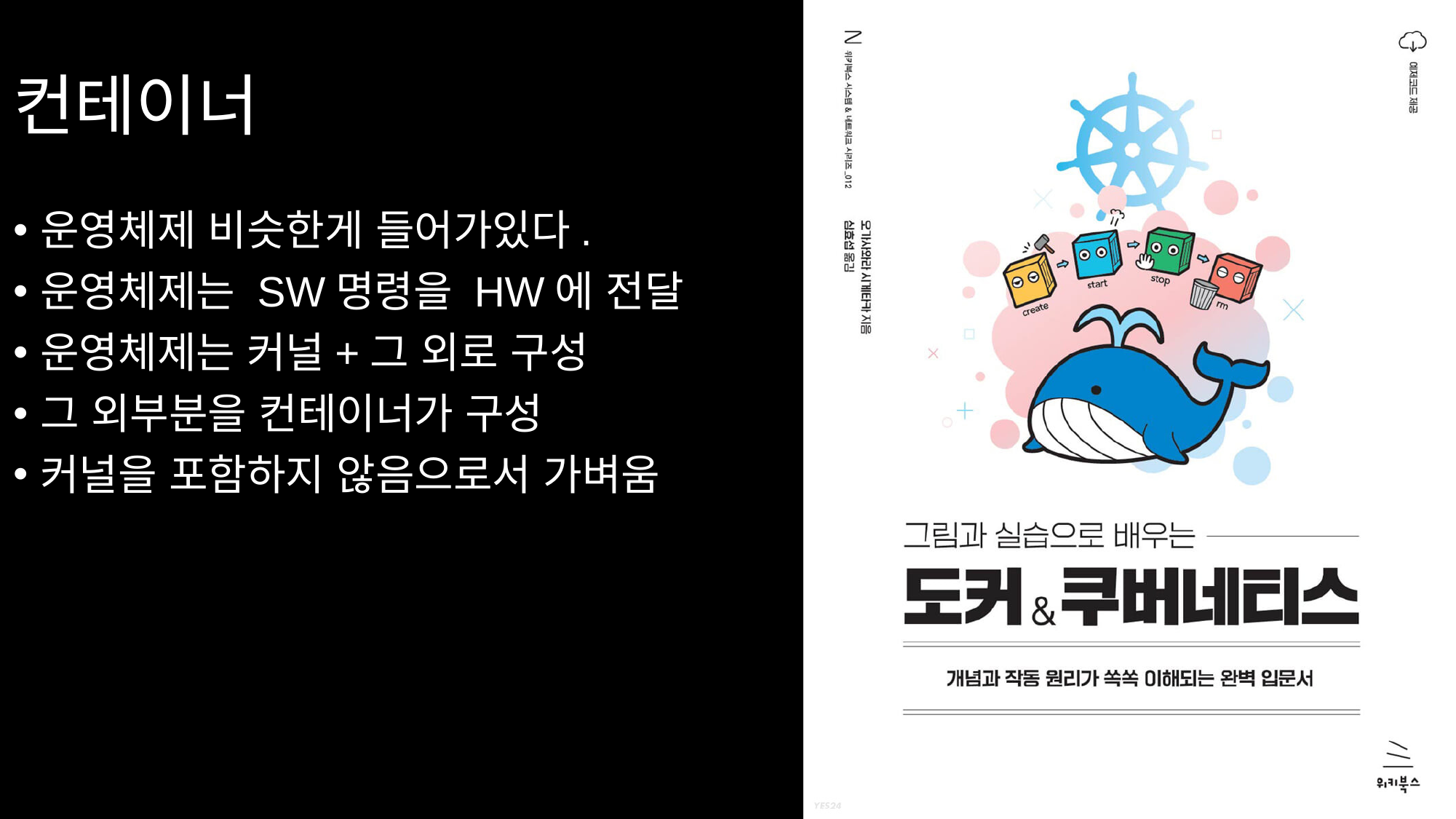

# 컨테이너
운영체제 비슷한게 들어가있다.
운영체제는 SW명령을 HW에 전달
운영체제는 커널+그 외로 구성
그 외부분을 컨테이너가 구성
커널을 포함하지 않음으로서 가벼움